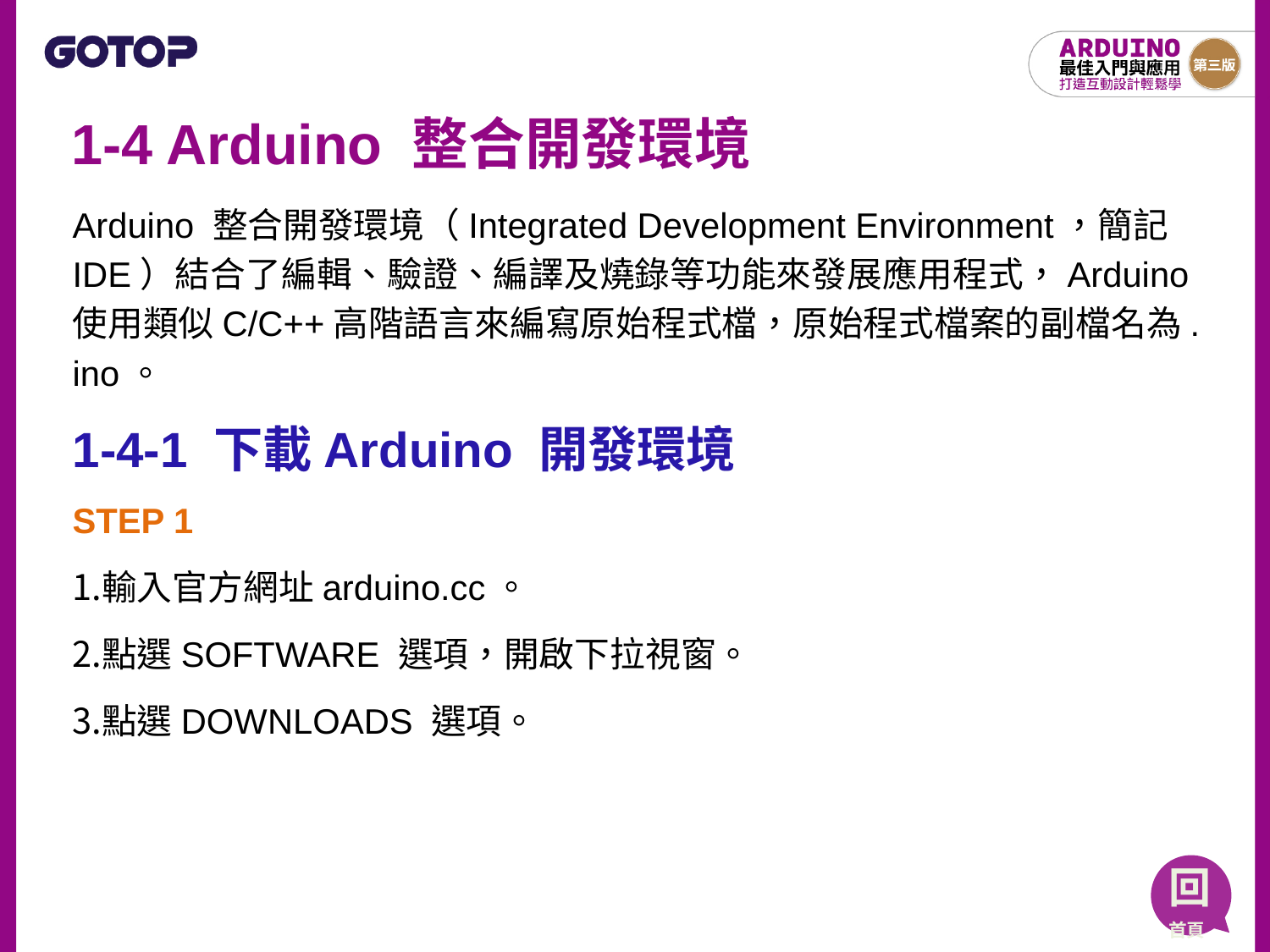

# 1-4 Arduino 整合開發環境
Arduino 整合開發環境（Integrated Development Environment，簡記IDE）結合了編輯、驗證、編譯及燒錄等功能來發展應用程式，Arduino 使用類似C/C++高階語言來編寫原始程式檔，原始程式檔案的副檔名為.ino。
1-4-1 下載Arduino 開發環境
STEP 1
輸入官方網址arduino.cc。
點選SOFTWARE 選項，開啟下拉視窗。
點選DOWNLOADS 選項。